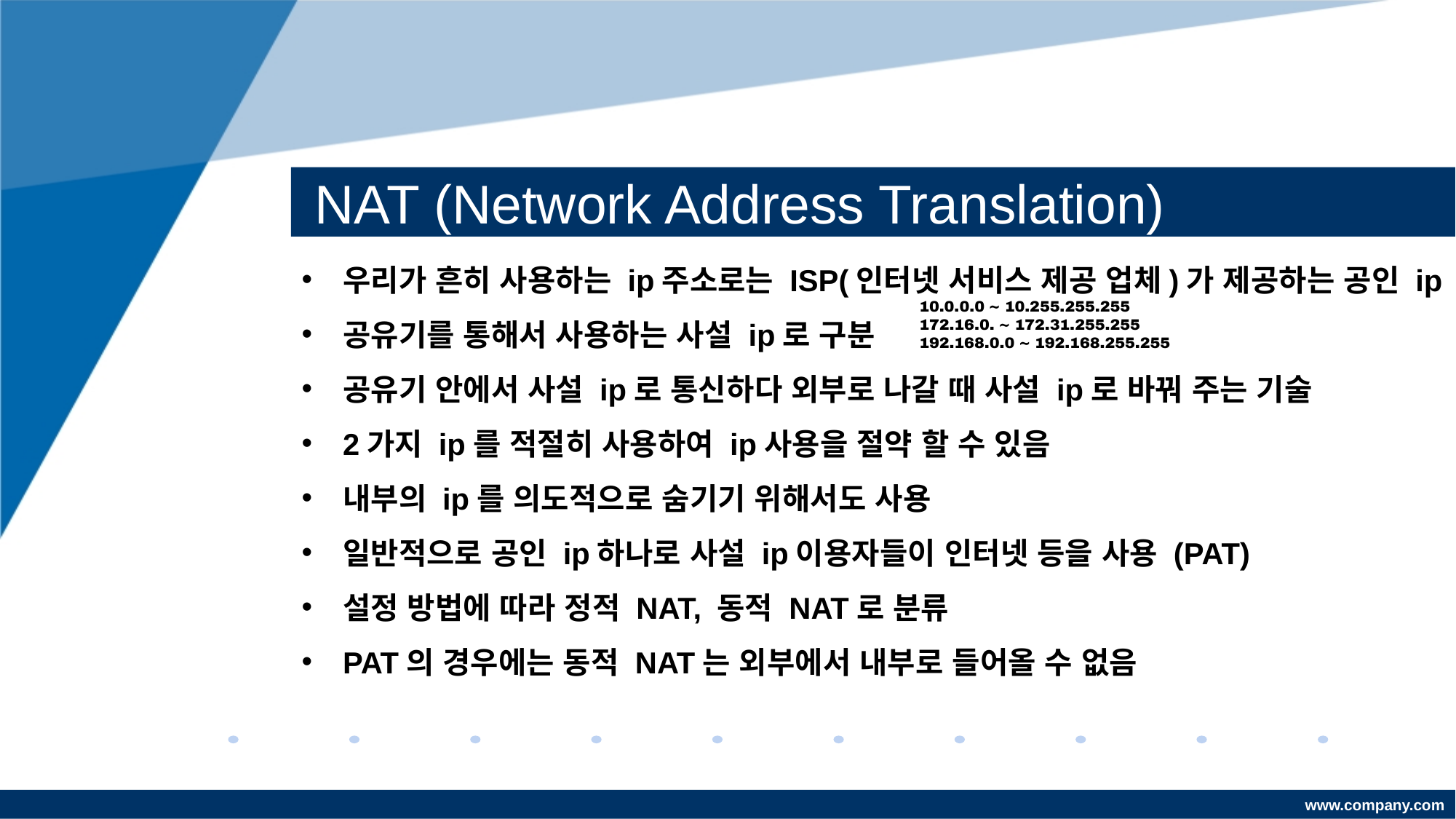

# NAT (Network Address Translation)
우리가 흔히 사용하는 ip주소로는 ISP(인터넷 서비스 제공 업체)가 제공하는 공인 ip
공유기를 통해서 사용하는 사설 ip로 구분
공유기 안에서 사설 ip로 통신하다 외부로 나갈 때 사설 ip로 바꿔 주는 기술
2가지 ip를 적절히 사용하여 ip사용을 절약 할 수 있음
내부의 ip를 의도적으로 숨기기 위해서도 사용
일반적으로 공인 ip하나로 사설 ip이용자들이 인터넷 등을 사용 (PAT)
설정 방법에 따라 정적 NAT, 동적 NAT로 분류
PAT의 경우에는 동적 NAT는 외부에서 내부로 들어올 수 없음
10.0.0.0 ~ 10.255.255.255
172.16.0. ~ 172.31.255.255
192.168.0.0 ~ 192.168.255.255